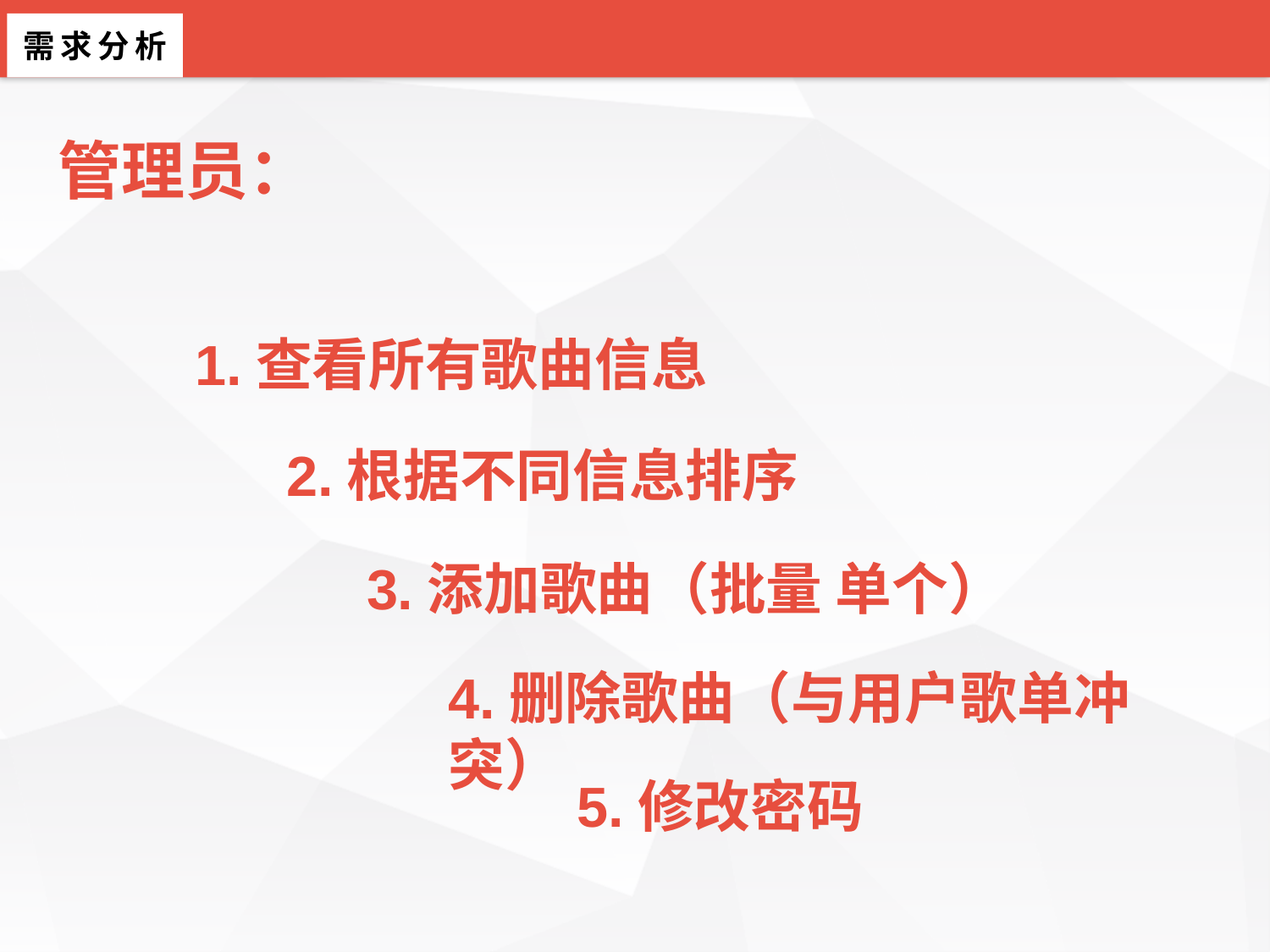

需求分析
管理员：
1.查看所有歌曲信息
2.根据不同信息排序
3.添加歌曲（批量 单个）
4.删除歌曲（与用户歌单冲突）
5.修改密码